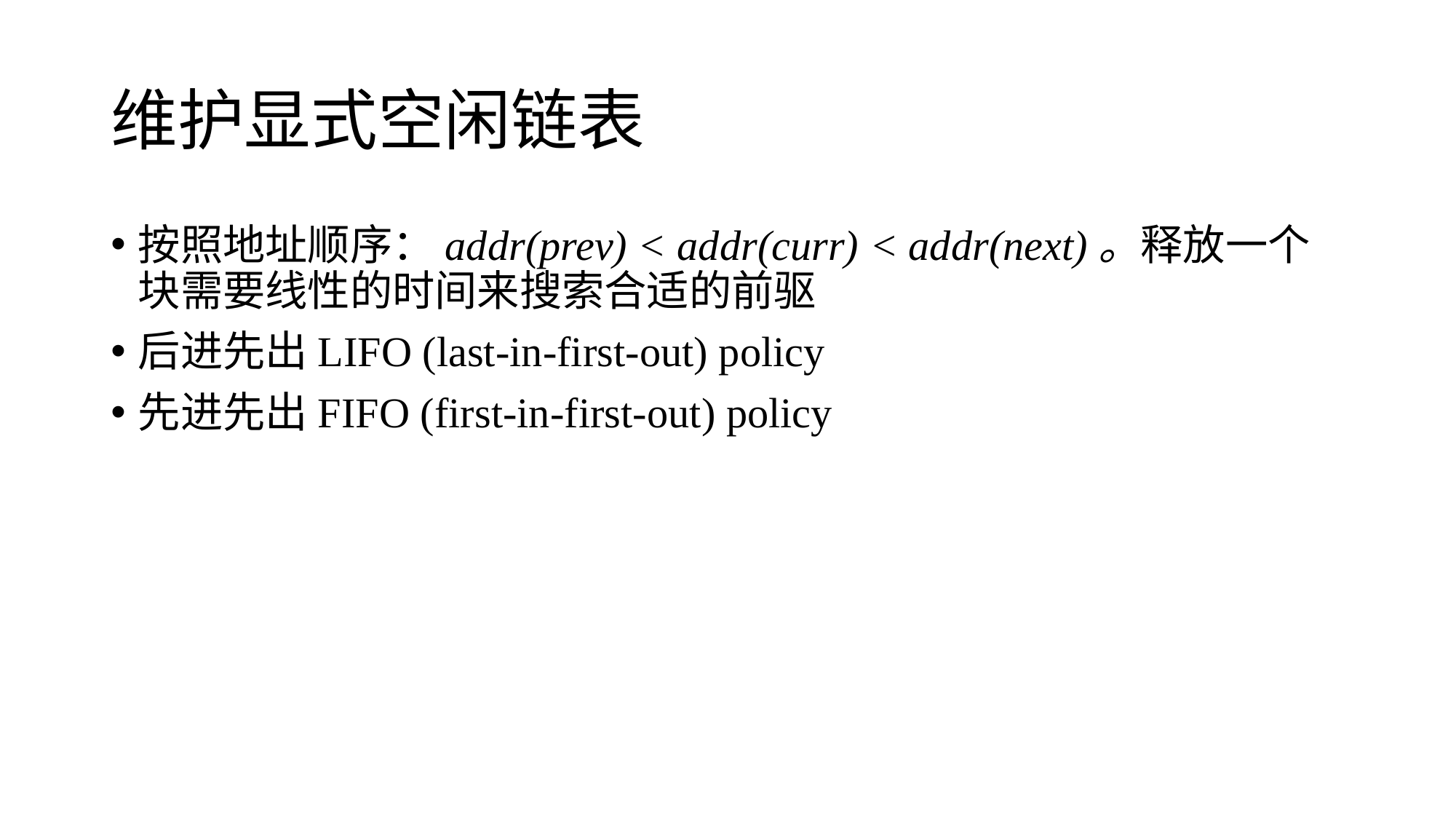

# 维护显式空闲链表
按照地址顺序：addr(prev) < addr(curr) < addr(next)。释放一个块需要线性的时间来搜索合适的前驱
后进先出LIFO (last-in-first-out) policy
先进先出FIFO (first-in-first-out) policy